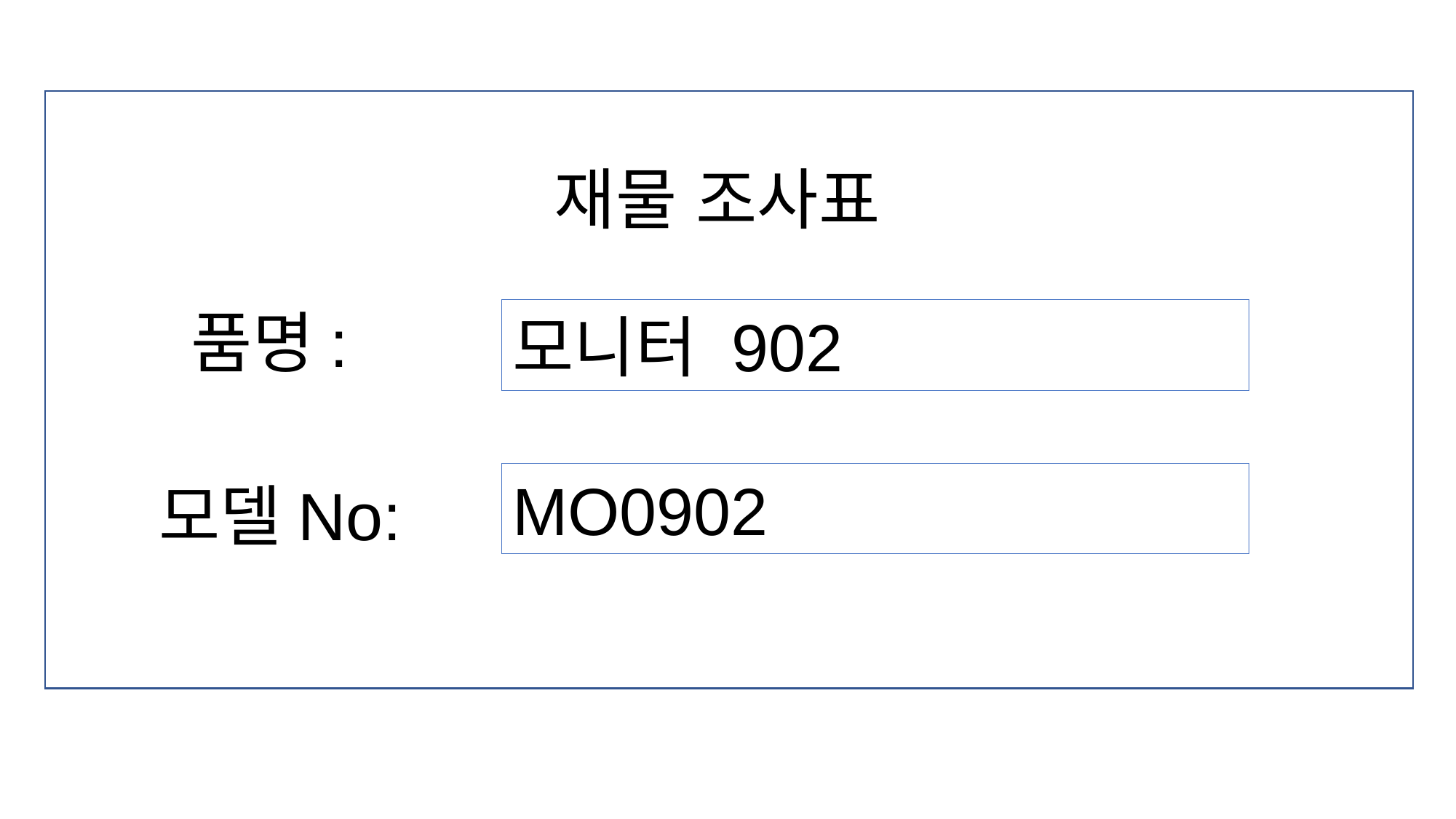

재물 조사표
품명:
모니터 902
MO0902
모델No: